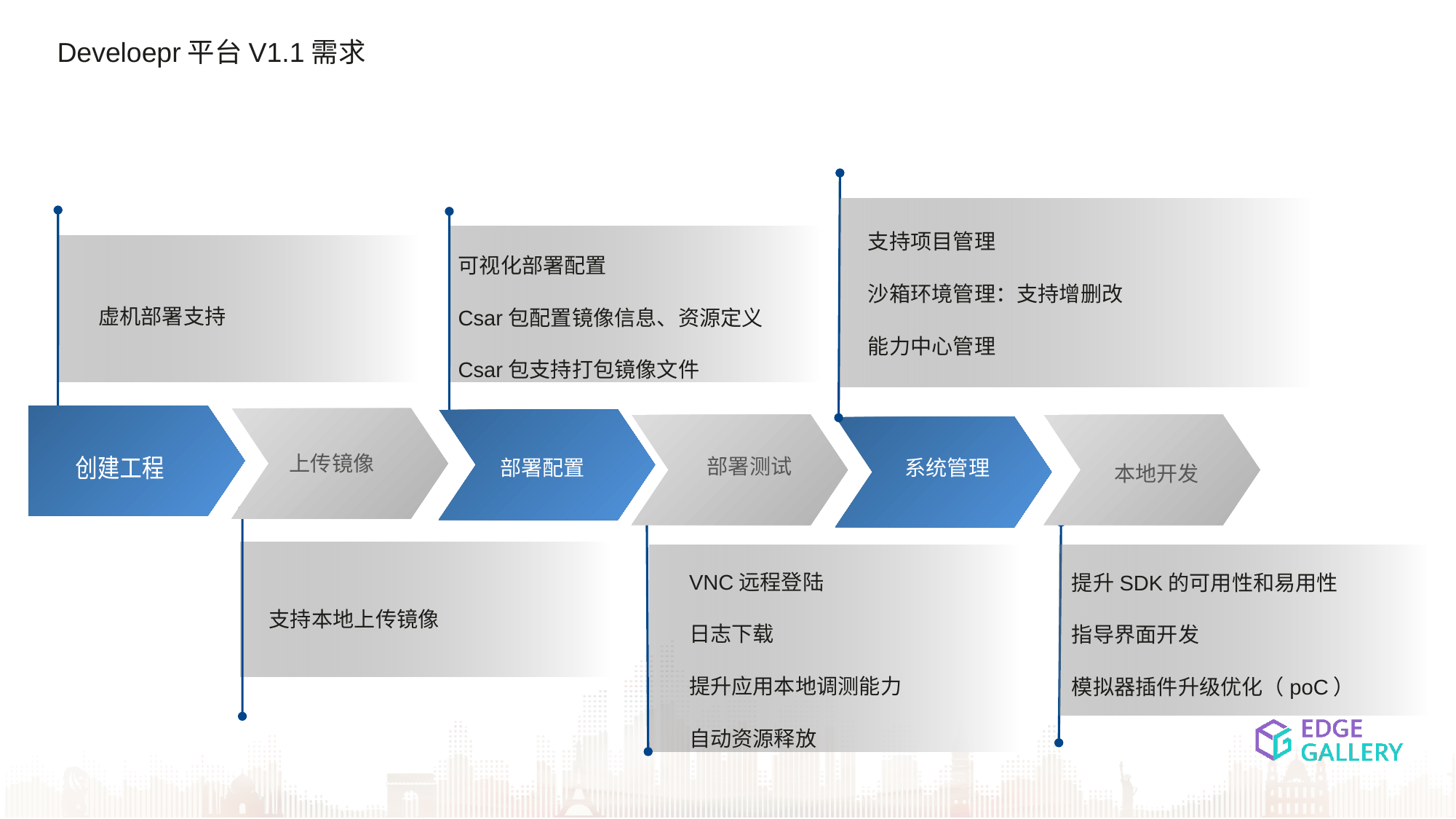

Develoepr平台V1.1需求

支持项目管理
沙箱环境管理：支持增删改
能力中心管理

可视化部署配置
Csar包配置镜像信息、资源定义
Csar包支持打包镜像文件

虚机部署支持

上传镜像
资源管理
部署测试
系统管理
部署配置

本地开发
创建工程

VNC远程登陆
日志下载
提升应用本地调测能力
自动资源释放
提升SDK的可用性和易用性
指导界面开发
模拟器插件升级优化（poC）

支持本地上传镜像